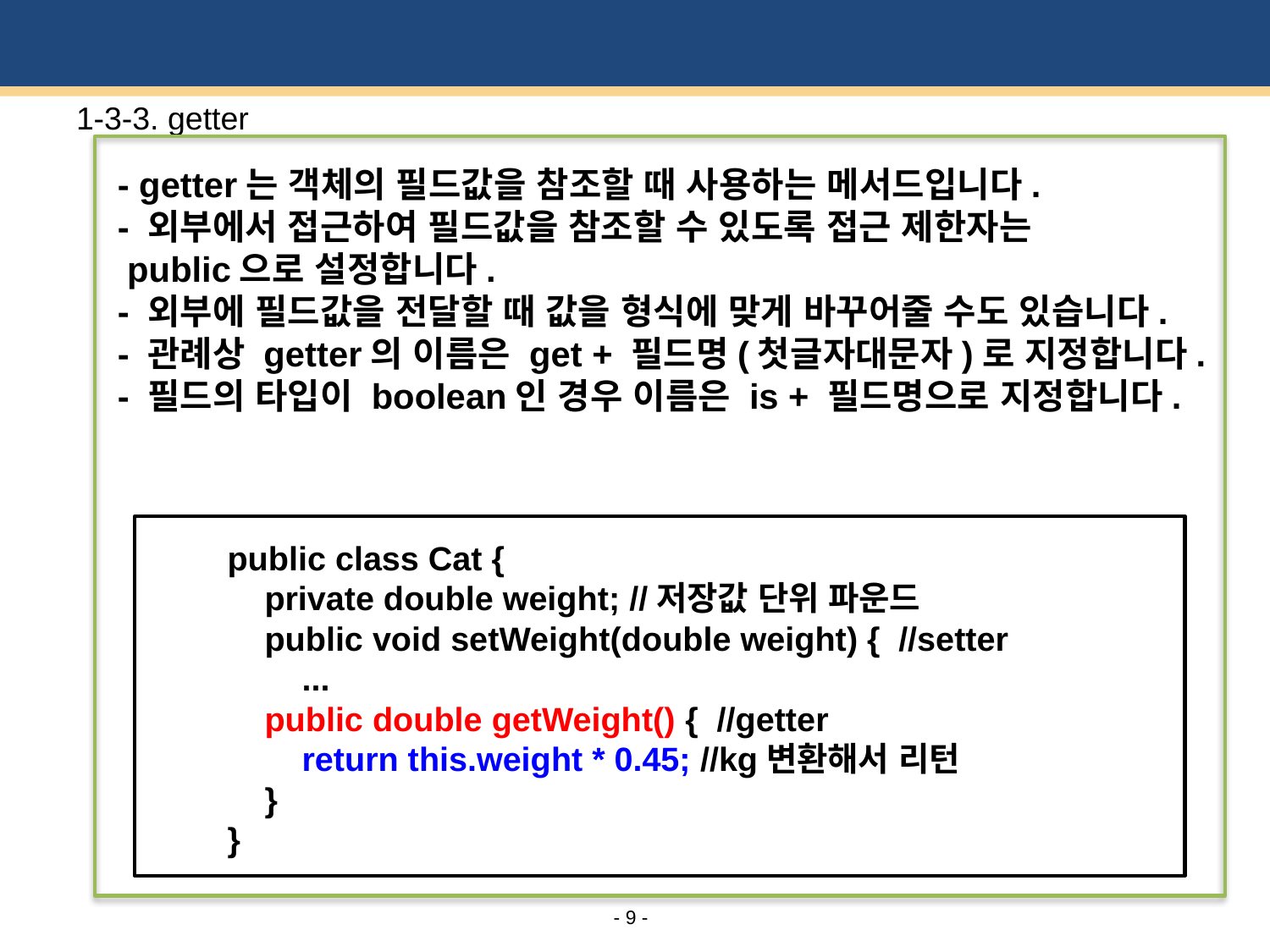

# 1-3-3. getter

- getter는 객체의 필드값을 참조할 때 사용하는 메서드입니다.
- 외부에서 접근하여 필드값을 참조할 수 있도록 접근 제한자는
 public으로 설정합니다.
- 외부에 필드값을 전달할 때 값을 형식에 맞게 바꾸어줄 수도 있습니다.
- 관례상 getter의 이름은 get + 필드명(첫글자대문자)로 지정합니다.
- 필드의 타입이 boolean인 경우 이름은 is + 필드명으로 지정합니다.

public class Cat {
    private double weight; //저장값 단위 파운드
    public void setWeight(double weight) {  //setter
        ...
    public double getWeight() {  //getter
        return this.weight * 0.45; //kg변환해서 리턴
    }
}